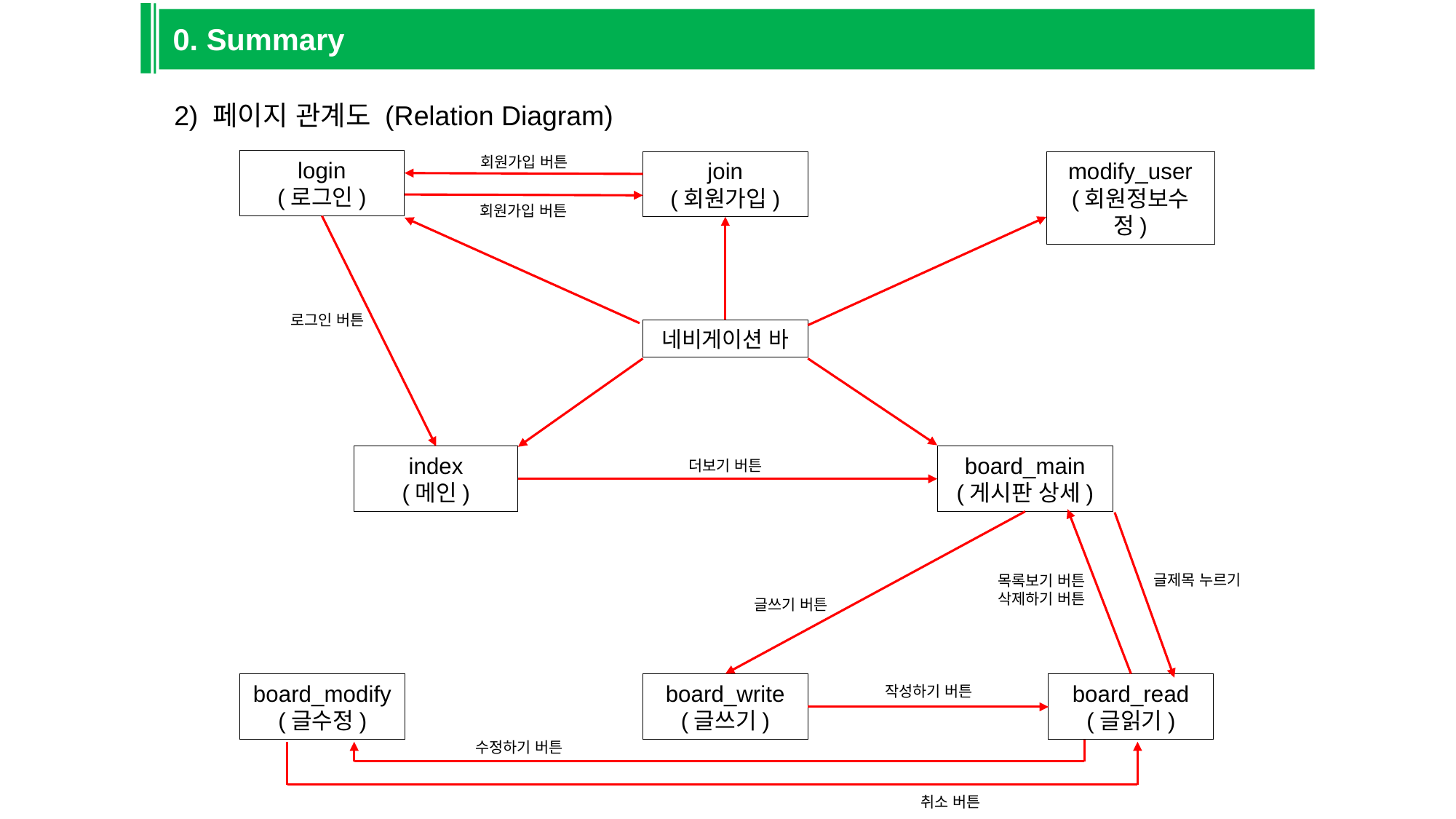

0. Summary
2) 페이지 관계도 (Relation Diagram)
회원가입 버튼
login
(로그인)
join
(회원가입)
modify_user
(회원정보수정)
회원가입 버튼
로그인 버튼
네비게이션 바
index
(메인)
board_main
(게시판 상세)
더보기 버튼
글제목 누르기
목록보기 버튼
삭제하기 버튼
글쓰기 버튼
board_modify
(글수정)
board_write
(글쓰기)
board_read
(글읽기)
작성하기 버튼
수정하기 버튼
취소 버튼